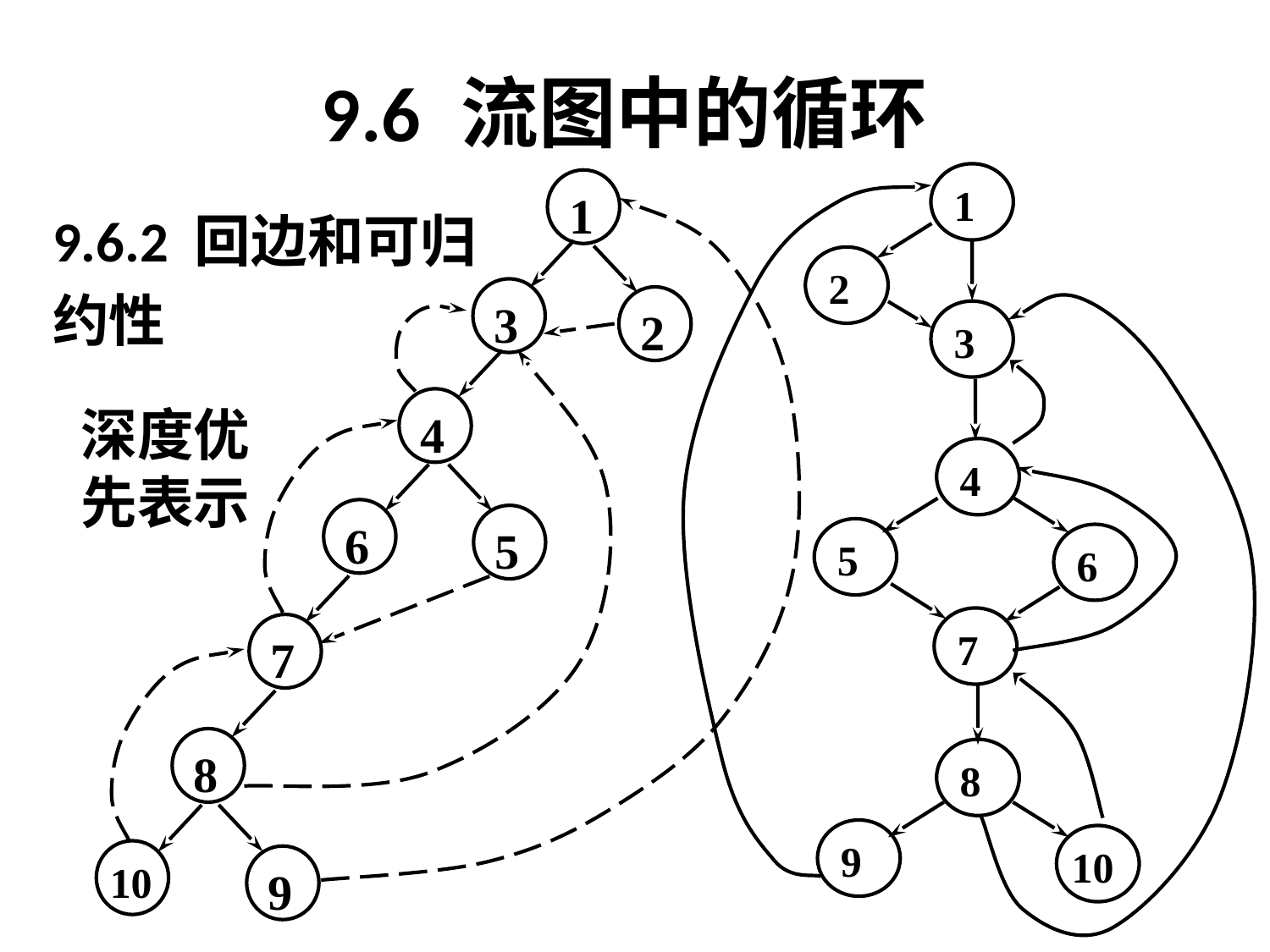

# 9.6 流图中的循环
1

2

3

4

5
6

7

8

9
10
1

3
2

4

6
5

7

8

10
9
9.6.2 回边和可归
约性

   深度优
   先表示